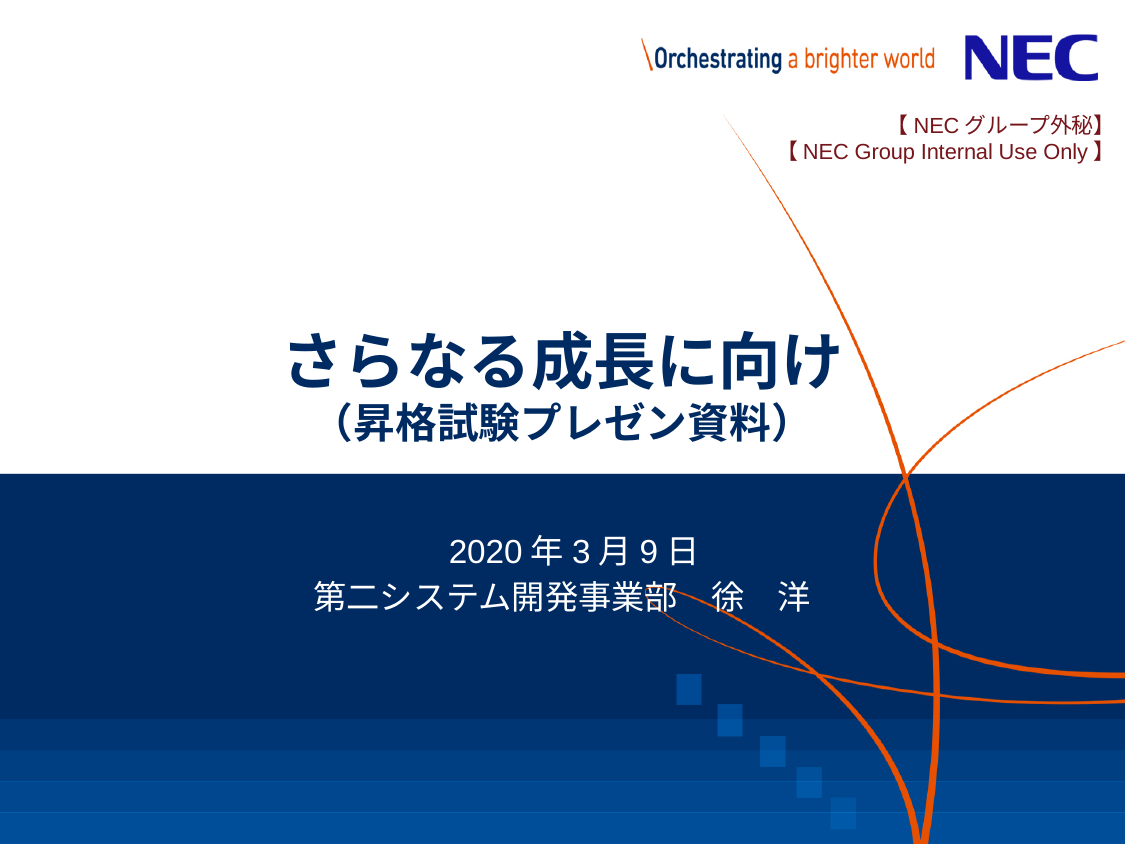

【NECグループ外秘】
【NEC Group Internal Use Only】
# さらなる成長に向け （昇格試験プレゼン資料）

2020年3月9日
第二システム開発事業部　徐　洋